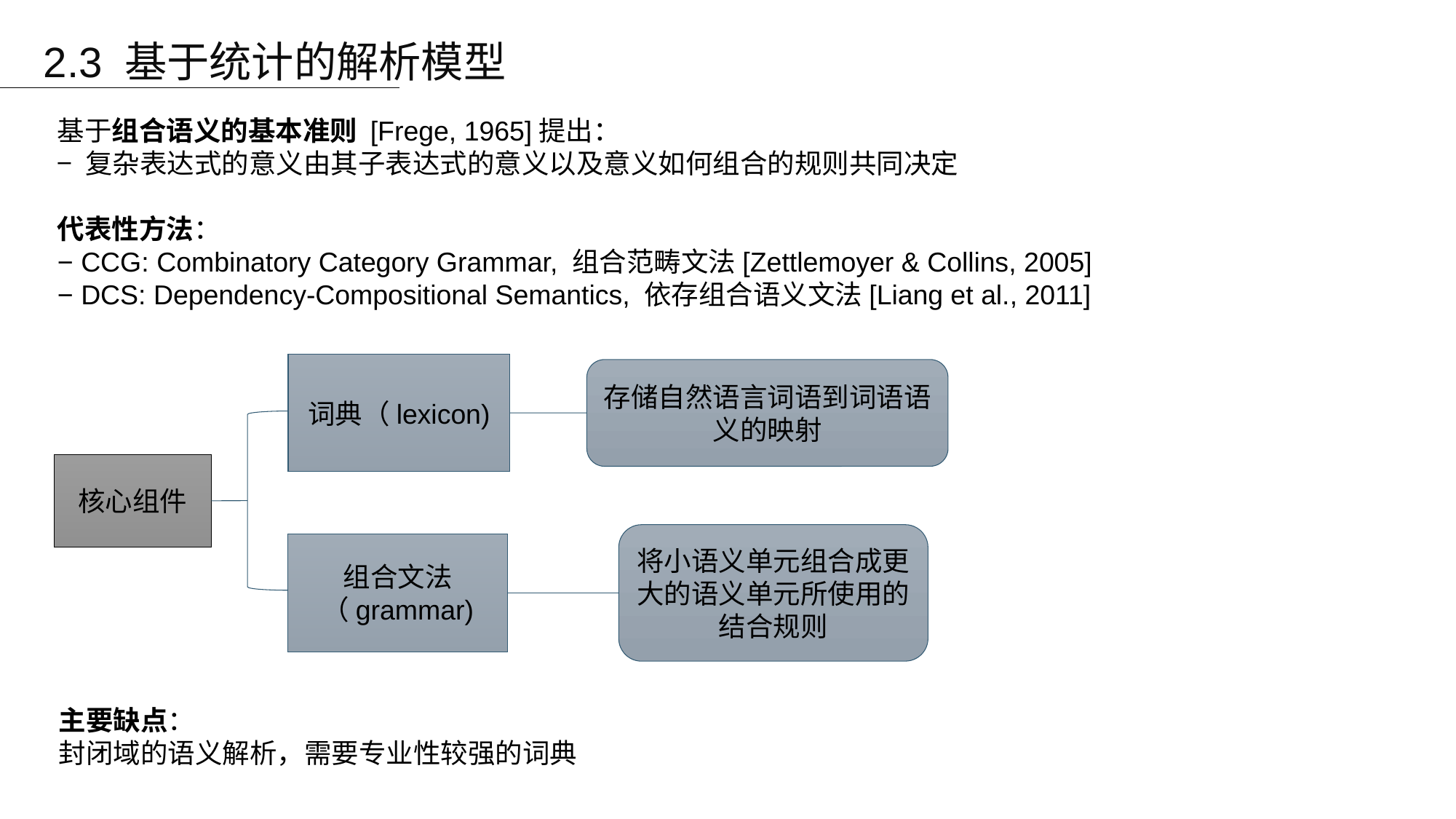

2.3 基于统计的解析模型
基于组合语义的基本准则 [Frege, 1965]提出：
− 复杂表达式的意义由其子表达式的意义以及意义如何组合的规则共同决定

代表性方法：
− CCG: Combinatory Category Grammar, 组合范畴文法[Zettlemoyer & Collins, 2005]
− DCS: Dependency-Compositional Semantics, 依存组合语义文法[Liang et al., 2011]
词典（lexicon)
存储自然语言词语到词语语义的映射

核心组件
将小语义单元组合成更大的语义单元所使用的结合规则
组合文法（grammar)
主要缺点：
封闭域的语义解析，需要专业性较强的词典